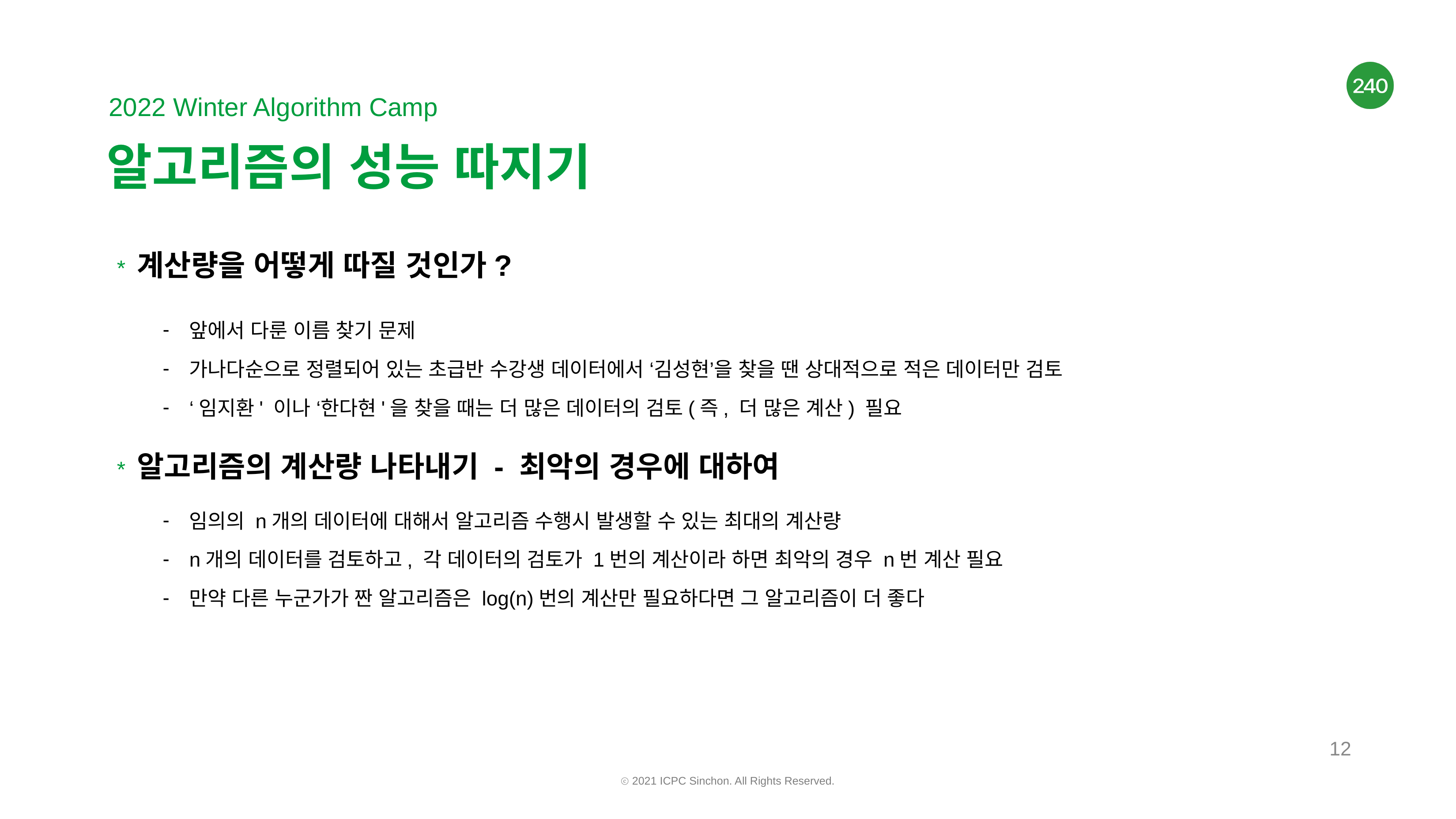

알고리즘의 성능 따지기
* 계산량을 어떻게 따질 것인가?
앞에서 다룬 이름 찾기 문제
가나다순으로 정렬되어 있는 초급반 수강생 데이터에서 ‘김성현’을 찾을 땐 상대적으로 적은 데이터만 검토
‘임지환' 이나 ‘한다현'을 찾을 때는 더 많은 데이터의 검토(즉, 더 많은 계산) 필요
* 알고리즘의 계산량 나타내기 - 최악의 경우에 대하여
임의의 n개의 데이터에 대해서 알고리즘 수행시 발생할 수 있는 최대의 계산량
n개의 데이터를 검토하고, 각 데이터의 검토가 1번의 계산이라 하면 최악의 경우 n번 계산 필요
만약 다른 누군가가 짠 알고리즘은 log(n)번의 계산만 필요하다면 그 알고리즘이 더 좋다
12
ⓒ 2021 ICPC Sinchon. All Rights Reserved.